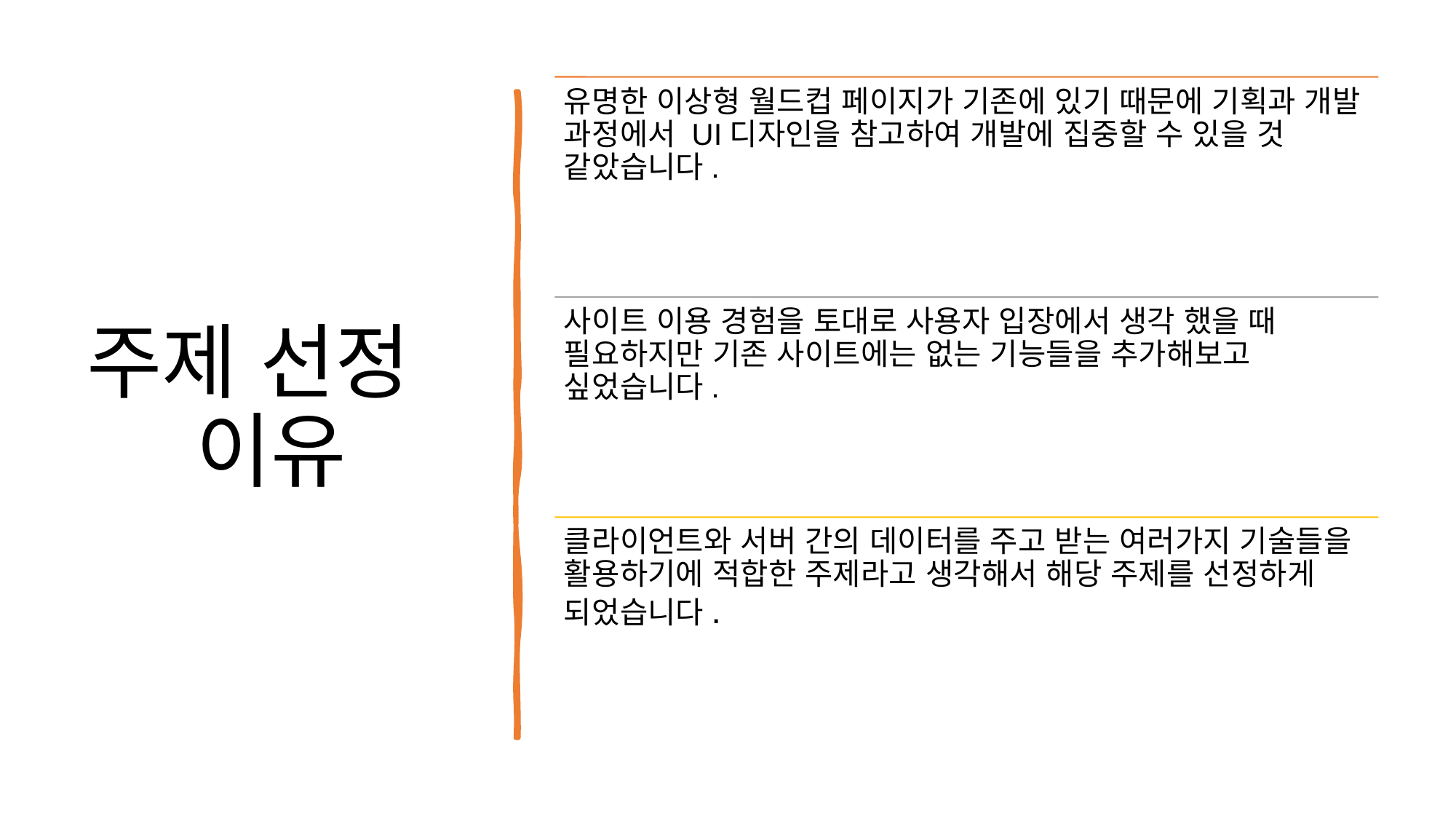

유명한 이상형 월드컵 페이지가 기존에 있기 때문에 기획과 개발 과정에서 UI디자인을 참고하여 개발에 집중할 수 있을 것 같았습니다.
사이트 이용 경험을 토대로 사용자 입장에서 생각 했을 때 필요하지만 기존 사이트에는 없는 기능들을 추가해보고 싶었습니다.
클라이언트와 서버 간의 데이터를 주고 받는 여러가지 기술들을 활용하기에 적합한 주제라고 생각해서 해당 주제를 선정하게 되었습니다.
# 주제 선정 	이유